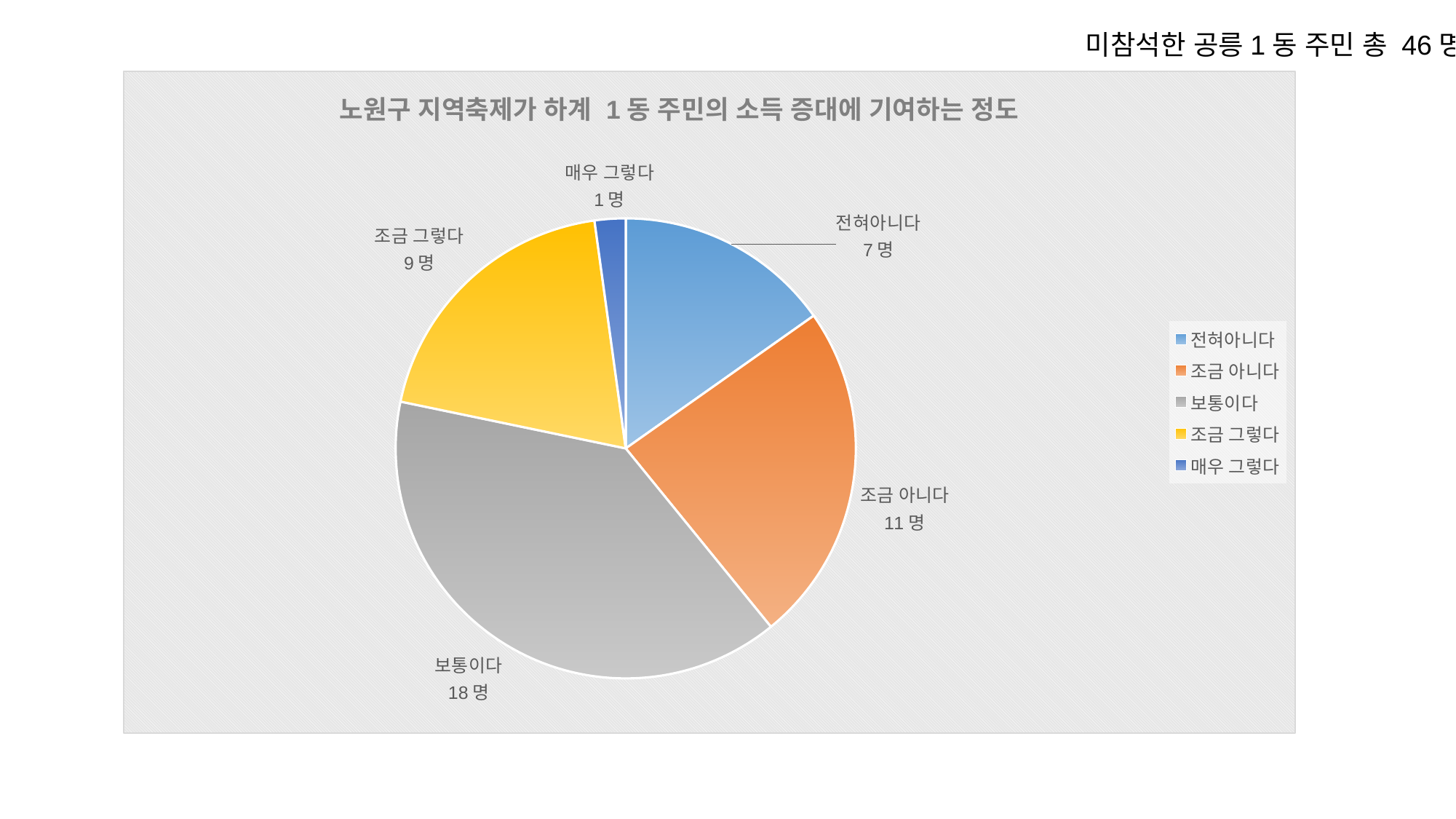

미참석한 공릉1동 주민 총 46명

### Chart: 노원구 지역축제가 하계 1동 주민의 소득 증대에 기여하는 정도

| Category | 노원구 지역축제가 공릉 1동 주민의 소득 증대에 기여하는 정도 |
|---|---|
| 전혀아니다 | 7.0 |
| 조금 아니다 | 11.0 |
| 보통이다 | 18.0 |
| 조금 그렇다 | 9.0 |
| 매우 그렇다 | 1.0 |